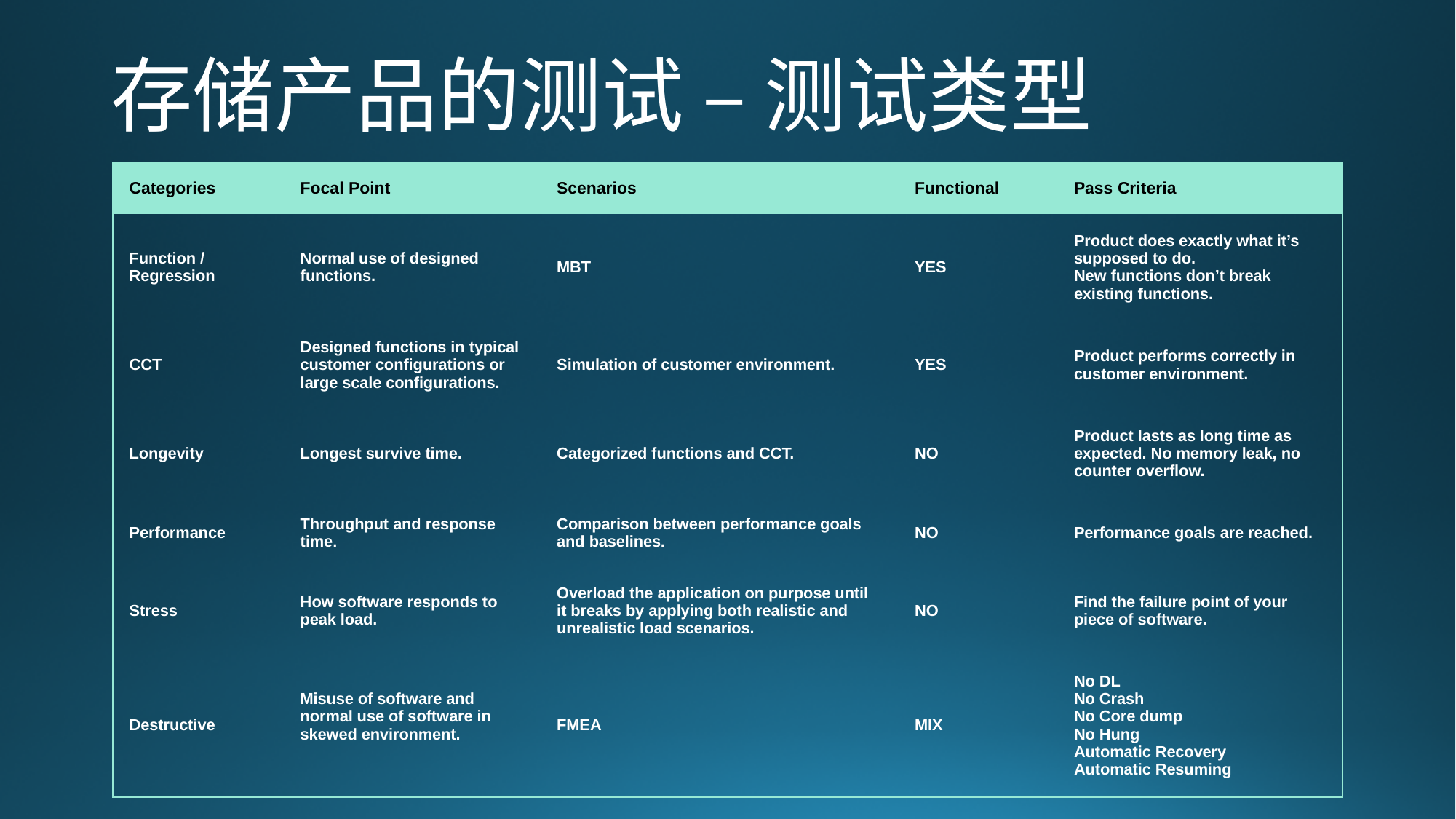

# 存储产品的测试 – 测试类型
| Categories | Focal Point | Scenarios | Functional | Pass Criteria |
| --- | --- | --- | --- | --- |
| Function / Regression | Normal use of designed functions. | MBT | YES | Product does exactly what it’s supposed to do. New functions don’t break existing functions. |
| CCT | Designed functions in typical customer configurations or large scale configurations. | Simulation of customer environment. | YES | Product performs correctly in customer environment. |
| Longevity | Longest survive time. | Categorized functions and CCT. | NO | Product lasts as long time as expected. No memory leak, no counter overflow. |
| Performance | Throughput and response time. | Comparison between performance goals and baselines. | NO | Performance goals are reached. |
| Stress | How software responds to peak load. | Overload the application on purpose until it breaks by applying both realistic and unrealistic load scenarios. | NO | Find the failure point of your piece of software. |
| Destructive | Misuse of software and normal use of software in skewed environment. | FMEA | MIX | No DL No Crash No Core dump No Hung Automatic Recovery Automatic Resuming |